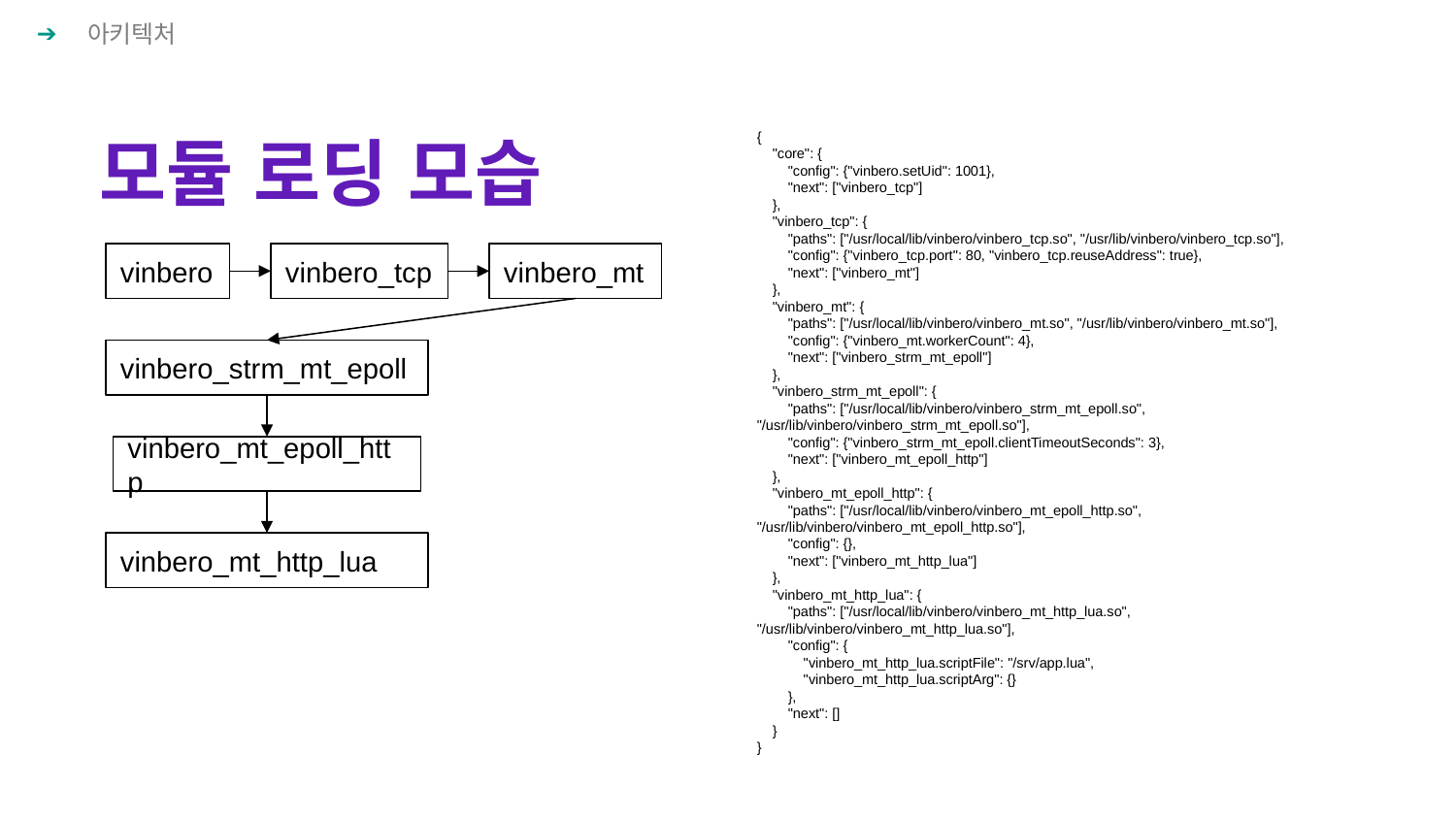

아키텍처
모듈 로딩 모습
{
    "core": {
        "config": {"vinbero.setUid": 1001},
        "next": ["vinbero_tcp"]
    },
    "vinbero_tcp": {
        "paths": ["/usr/local/lib/vinbero/vinbero_tcp.so", "/usr/lib/vinbero/vinbero_tcp.so"],
        "config": {"vinbero_tcp.port": 80, "vinbero_tcp.reuseAddress": true},
        "next": ["vinbero_mt"]
    },
    "vinbero_mt": {
        "paths": ["/usr/local/lib/vinbero/vinbero_mt.so", "/usr/lib/vinbero/vinbero_mt.so"],
        "config": {"vinbero_mt.workerCount": 4},
        "next": ["vinbero_strm_mt_epoll"]
    },
    "vinbero_strm_mt_epoll": {
        "paths": ["/usr/local/lib/vinbero/vinbero_strm_mt_epoll.so", "/usr/lib/vinbero/vinbero_strm_mt_epoll.so"],
        "config": {"vinbero_strm_mt_epoll.clientTimeoutSeconds": 3},
        "next": ["vinbero_mt_epoll_http"]
    },
    "vinbero_mt_epoll_http": {
        "paths": ["/usr/local/lib/vinbero/vinbero_mt_epoll_http.so", "/usr/lib/vinbero/vinbero_mt_epoll_http.so"],
        "config": {},
        "next": ["vinbero_mt_http_lua"]
    },
    "vinbero_mt_http_lua": {
        "paths": ["/usr/local/lib/vinbero/vinbero_mt_http_lua.so", "/usr/lib/vinbero/vinbero_mt_http_lua.so"],
        "config": {
            "vinbero_mt_http_lua.scriptFile": "/srv/app.lua",
            "vinbero_mt_http_lua.scriptArg": {}
        },
        "next": []
    }
}

vinbero_mt
vinbero
vinbero_tcp
vinbero_strm_mt_epoll
vinbero_mt_epoll_http
vinbero_mt_http_lua